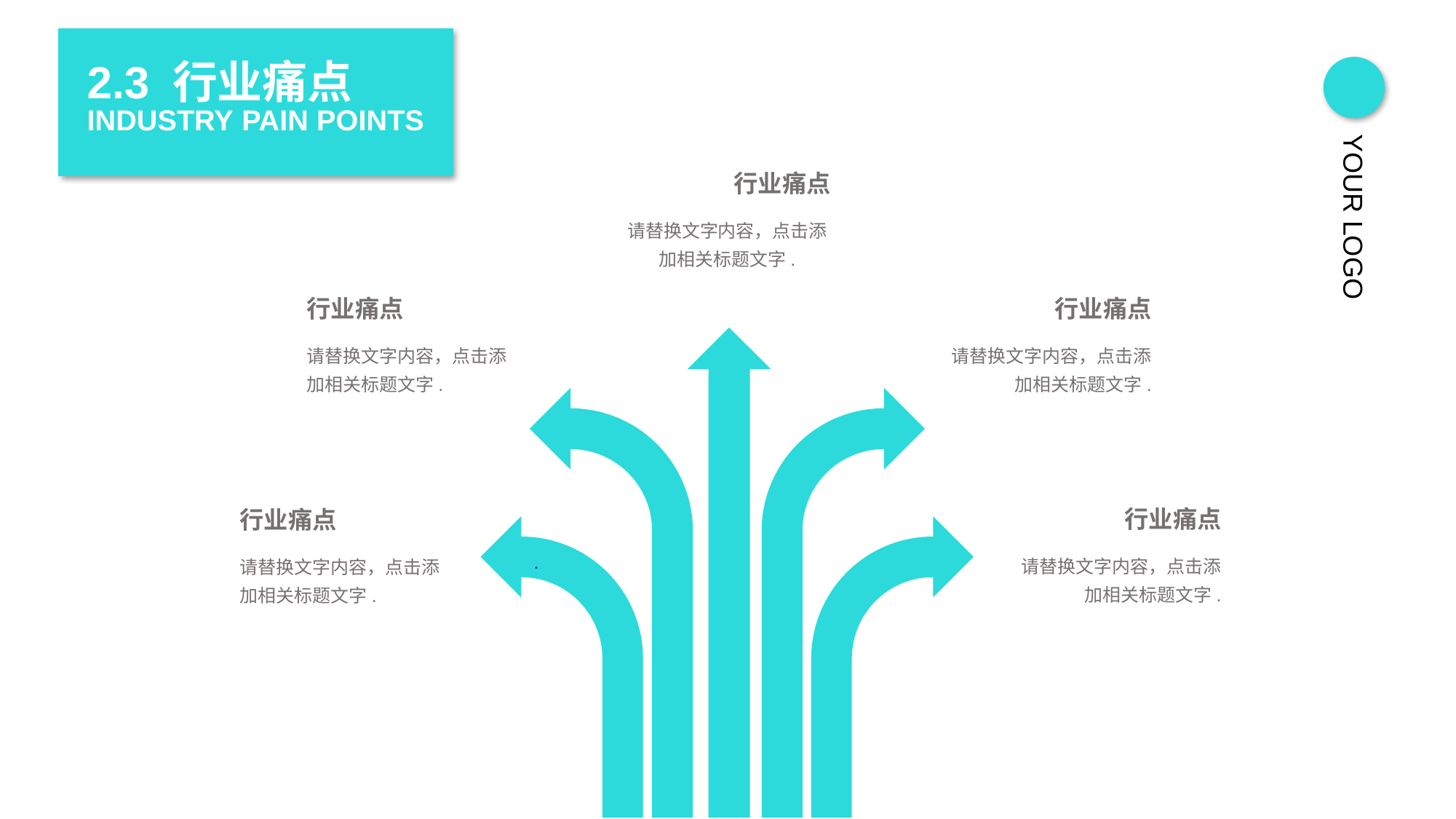

2.3 行业痛点
INDUSTRY PAIN POINTS

YOUR LOGO
行业痛点
请替换文字内容，点击添加相关标题文字.
行业痛点
行业痛点

请替换文字内容，点击添加相关标题文字.
请替换文字内容，点击添加相关标题文字.

行业痛点
行业痛点

请替换文字内容，点击添加相关标题文字.
请替换文字内容，点击添加相关标题文字.